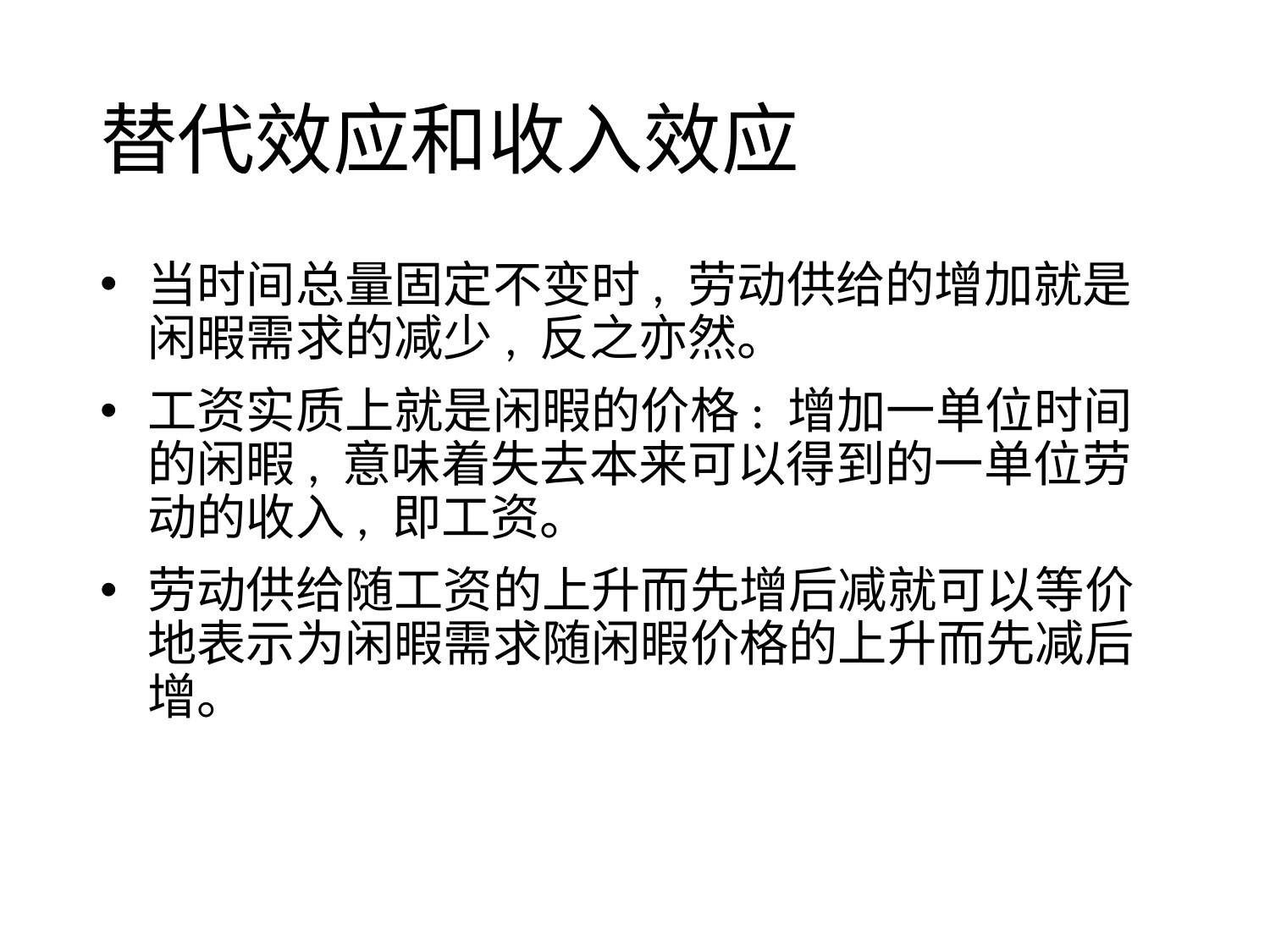

# 替代效应和收入效应
当时间总量固定不变时, 劳动供给的增加就是闲暇需求的减少, 反之亦然。
工资实质上就是闲暇的价格: 增加一单位时间的闲暇, 意味着失去本来可以得到的一单位劳动的收入, 即工资。
劳动供给随工资的上升而先增后减就可以等价地表示为闲暇需求随闲暇价格的上升而先减后增。